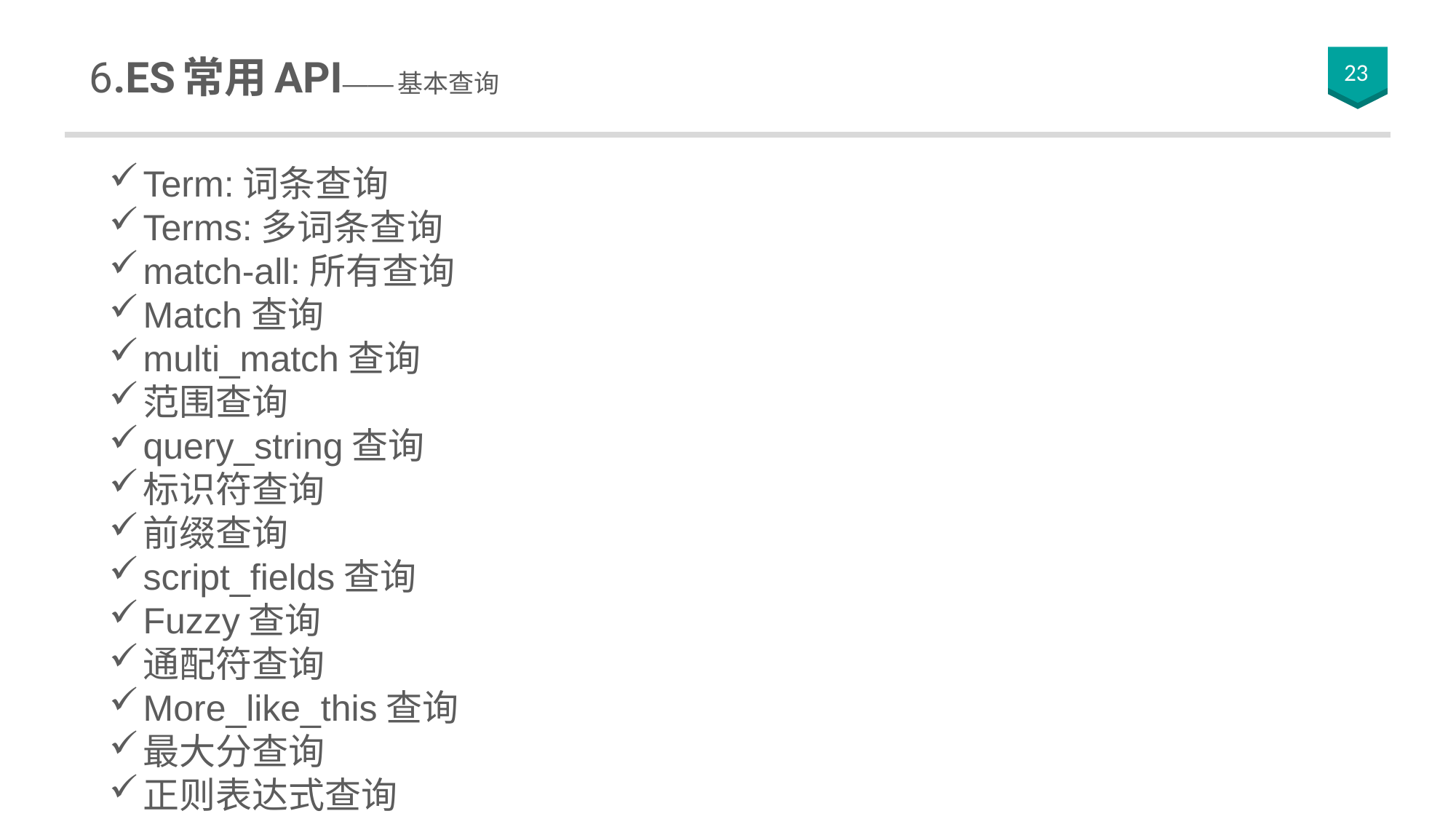

# 2.ES 基础一网打尽 6.ES常用API——基本查询
23
Term:词条查询
Terms:多词条查询
match-all:所有查询
Match查询
multi_match查询
范围查询
query_string查询
标识符查询
前缀查询
script_fields查询
Fuzzy查询
通配符查询
More_like_this查询
最大分查询
正则表达式查询